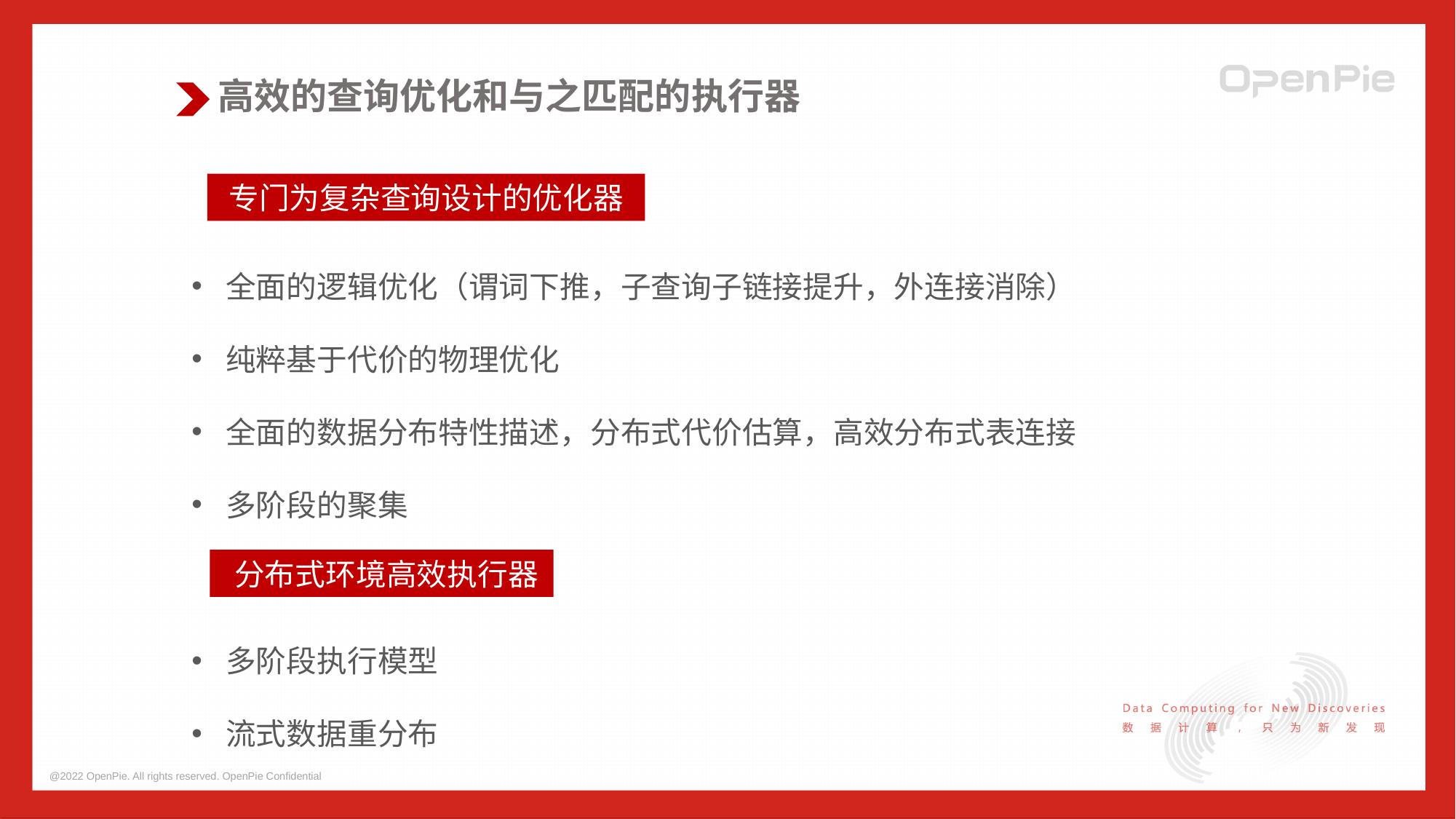

高效的查询优化和与之匹配的执行器

专门为复杂查询设计的优化器
全面的逻辑优化（谓词下推，子查询子链接提升，外连接消除）
纯粹基于代价的物理优化
全面的数据分布特性描述，分布式代价估算，高效分布式表连接
多阶段的聚集

 分布式环境高效执行器
多阶段执行模型
流式数据重分布